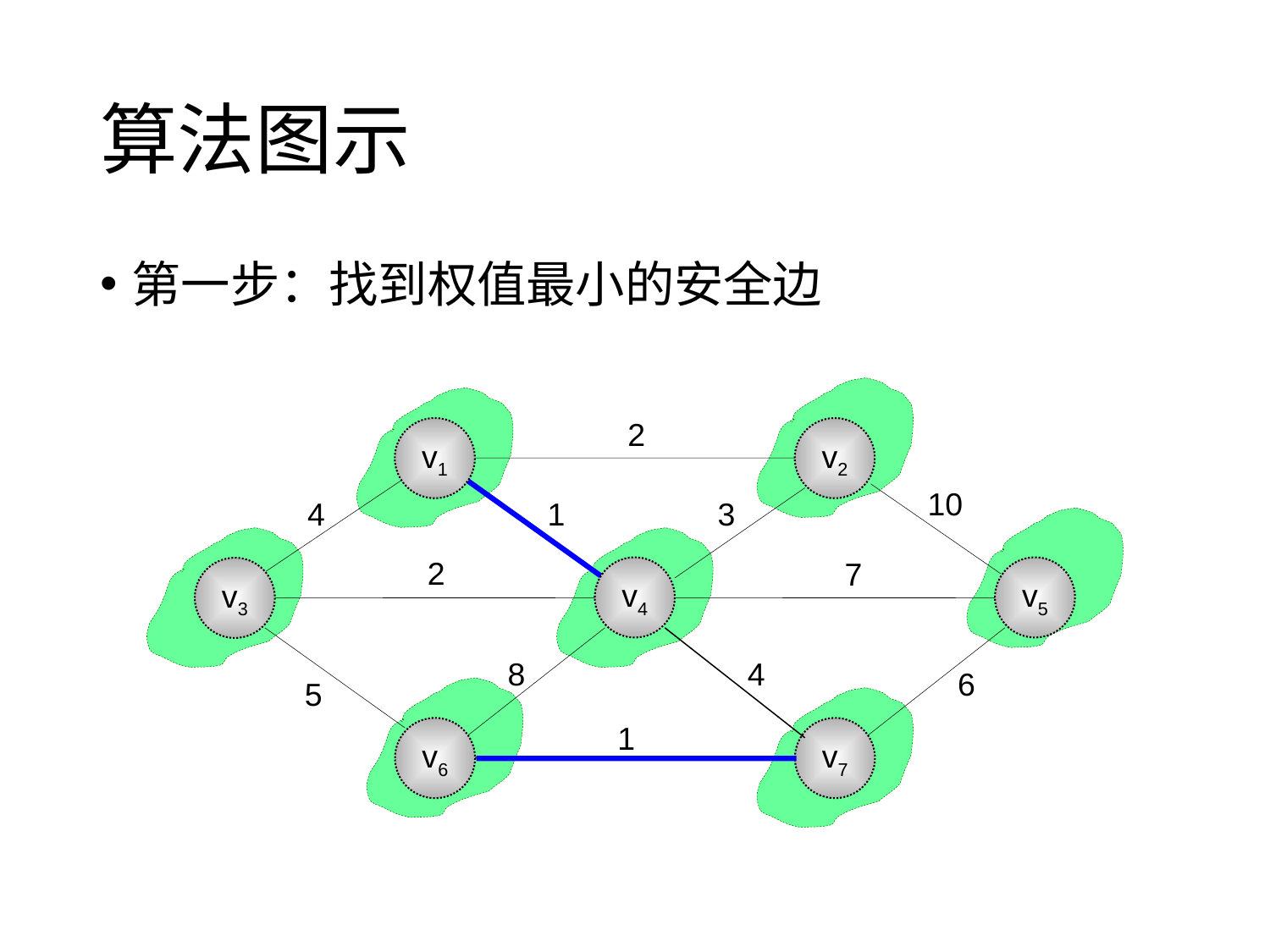

# 算法图示
第一步：找到权值最小的安全边

2
v1
v2

10

4
1

3

2
7
v4
v5
v3

8
4
6
5

1
v6
v7